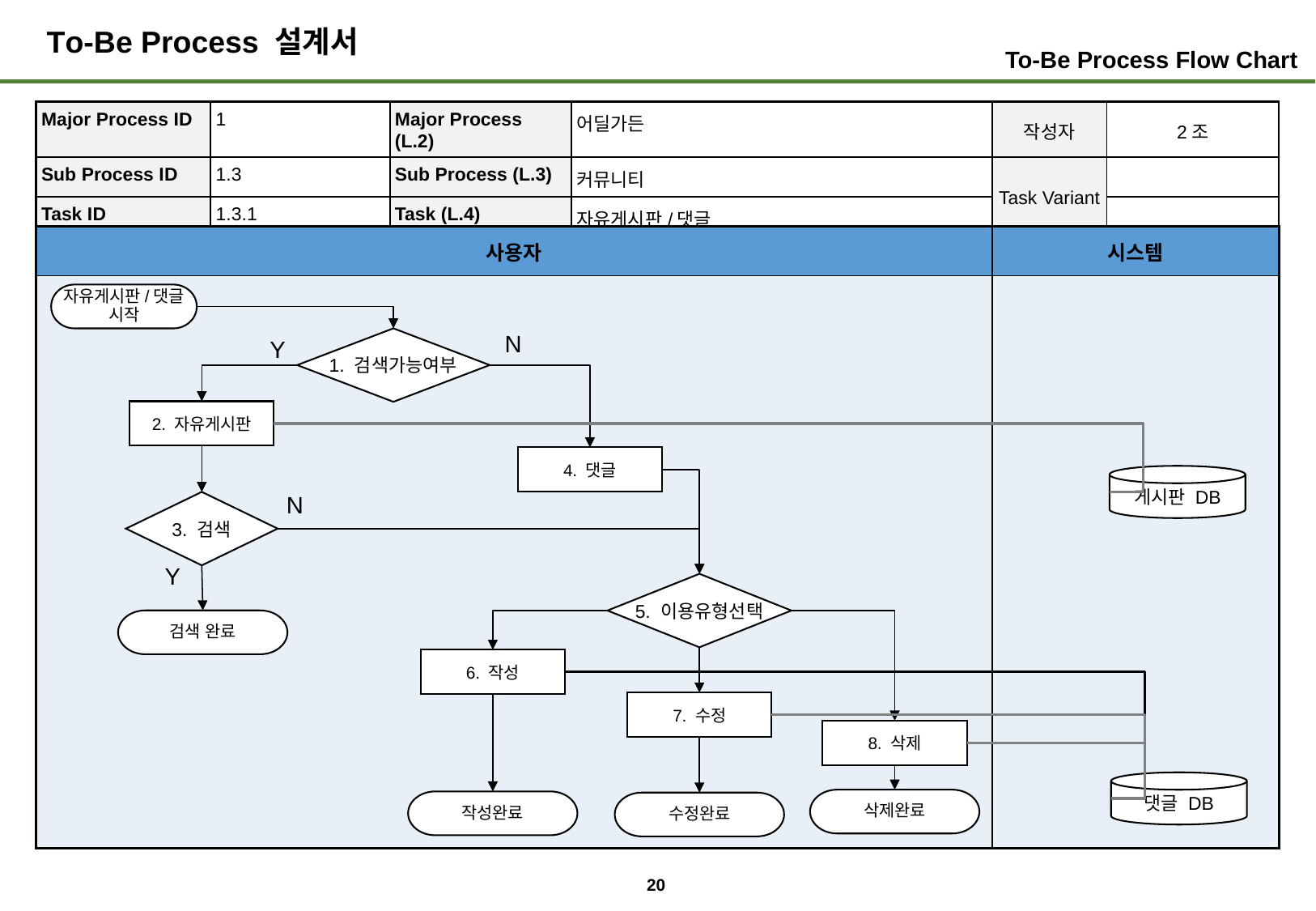

# To-Be Process 설계서
To-Be Process Flow Chart
| Major Process ID | 1 | Major Process (L.2) | 어딜가든 | 작성자 | 2조 |
| --- | --- | --- | --- | --- | --- |
| Sub Process ID | 1.3 | Sub Process (L.3) | 커뮤니티 | Task Variant |  |
| Task ID | 1.3.1 | Task (L.4) | 자유게시판/댓글 |  |  |
| 사용자 | 시스템 |
| --- | --- |
|  |  |
자유게시판/댓글
시작
N
1. 검색가능여부
Y
2. 자유게시판
4. 댓글
게시판 DB
N
3. 검색
Y
5. 이용유형선택
검색 완료
6. 작성
7. 수정
8. 삭제
댓글 DB
삭제완료
작성완료
수정완료